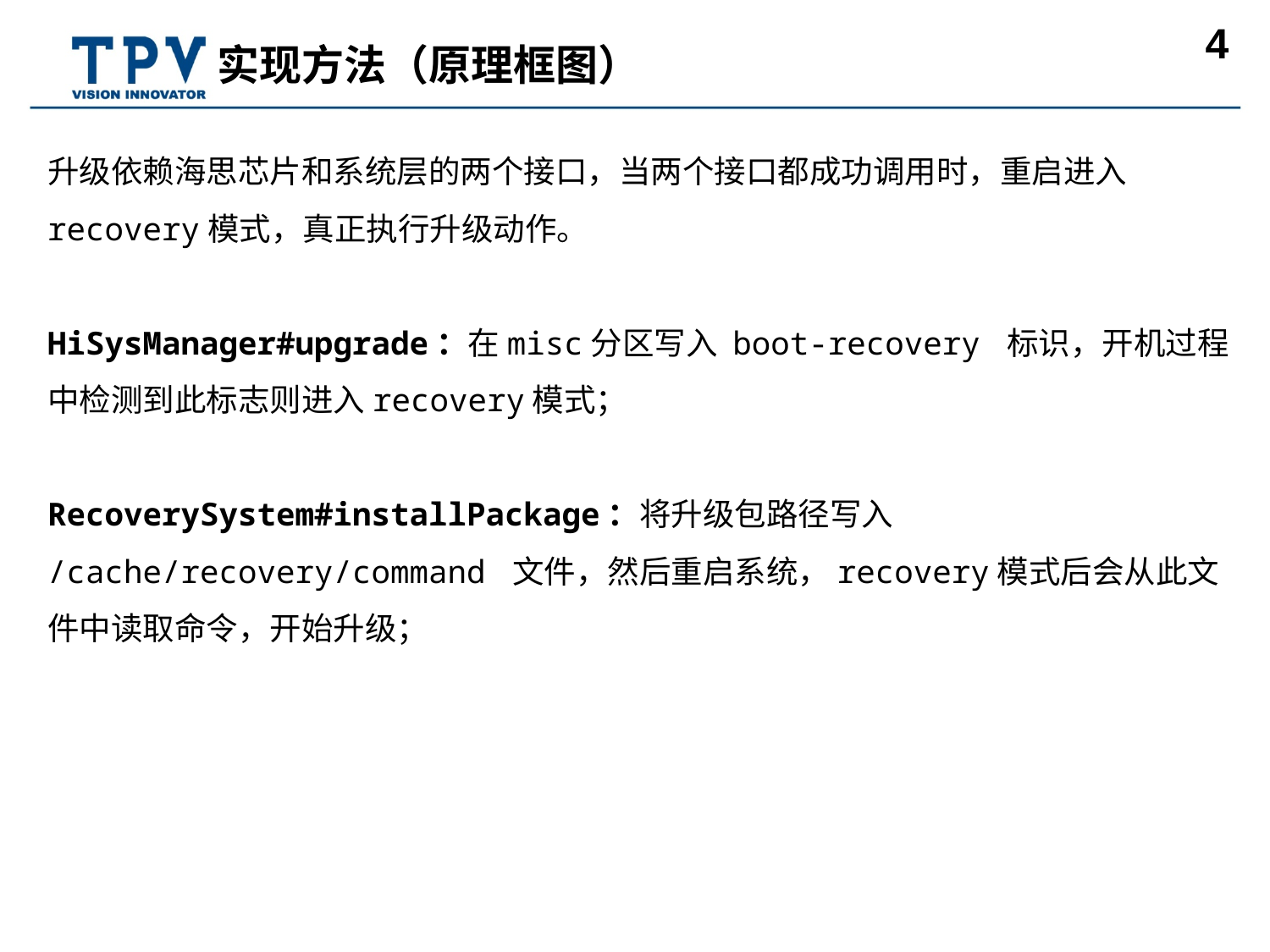

实现方法（原理框图）
升级依赖海思芯片和系统层的两个接口，当两个接口都成功调用时，重启进入recovery模式，真正执行升级动作。

HiSysManager#upgrade：在misc分区写入 boot-recovery 标识，开机过程中检测到此标志则进入recovery模式；

RecoverySystem#installPackage：将升级包路径写入 /cache/recovery/command 文件，然后重启系统，recovery模式后会从此文件中读取命令，开始升级；